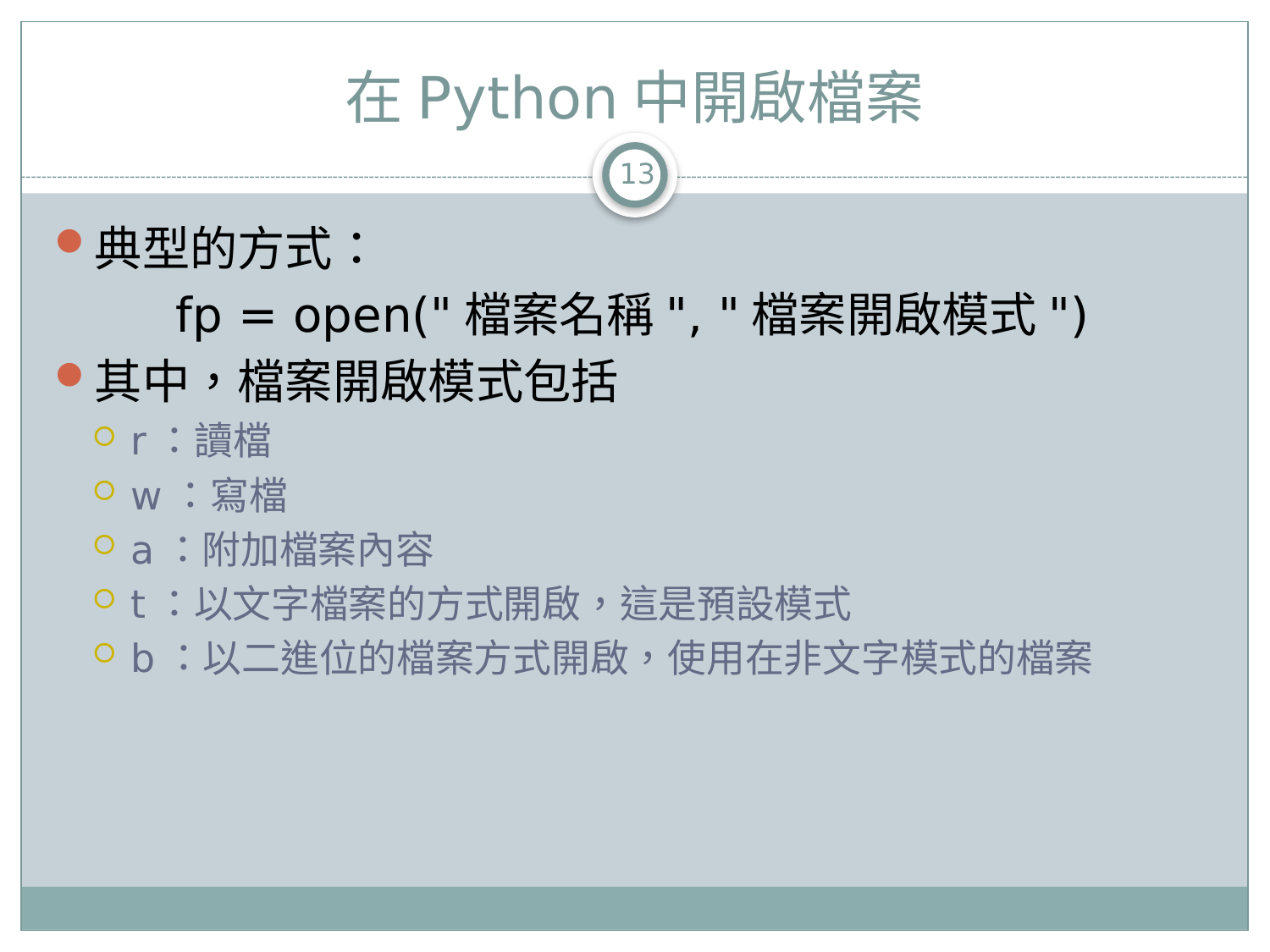

# 在Python中開啟檔案
13
典型的方式：
fp = open("檔案名稱", "檔案開啟模式")
其中，檔案開啟模式包括
r：讀檔
w：寫檔
a：附加檔案內容
t：以文字檔案的方式開啟，這是預設模式
b：以二進位的檔案方式開啟，使用在非文字模式的檔案